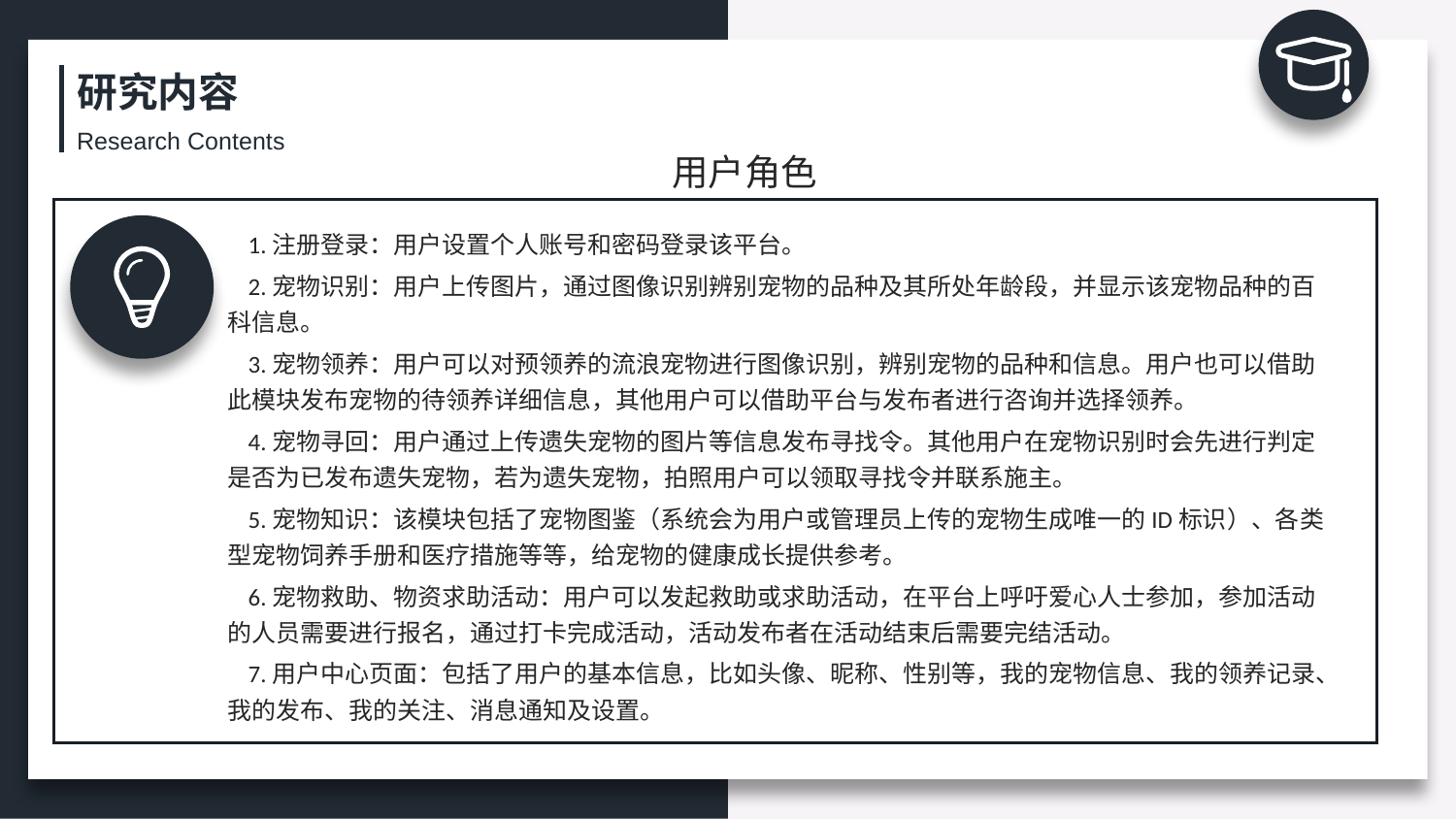

研究内容
Research Contents
用户角色

1.注册登录：用户设置个人账号和密码登录该平台。
2.宠物识别：用户上传图片，通过图像识别辨别宠物的品种及其所处年龄段，并显示该宠物品种的百科信息。
3.宠物领养：用户可以对预领养的流浪宠物进行图像识别，辨别宠物的品种和信息。用户也可以借助此模块发布宠物的待领养详细信息，其他用户可以借助平台与发布者进行咨询并选择领养。
4.宠物寻回：用户通过上传遗失宠物的图片等信息发布寻找令。其他用户在宠物识别时会先进行判定是否为已发布遗失宠物，若为遗失宠物，拍照用户可以领取寻找令并联系施主。
5.宠物知识：该模块包括了宠物图鉴（系统会为用户或管理员上传的宠物生成唯一的ID标识）、各类型宠物饲养手册和医疗措施等等，给宠物的健康成长提供参考。
6.宠物救助、物资求助活动：用户可以发起救助或求助活动，在平台上呼吁爱心人士参加，参加活动的人员需要进行报名，通过打卡完成活动，活动发布者在活动结束后需要完结活动。
7.用户中心页面：包括了用户的基本信息，比如头像、昵称、性别等，我的宠物信息、我的领养记录、我的发布、我的关注、消息通知及设置。